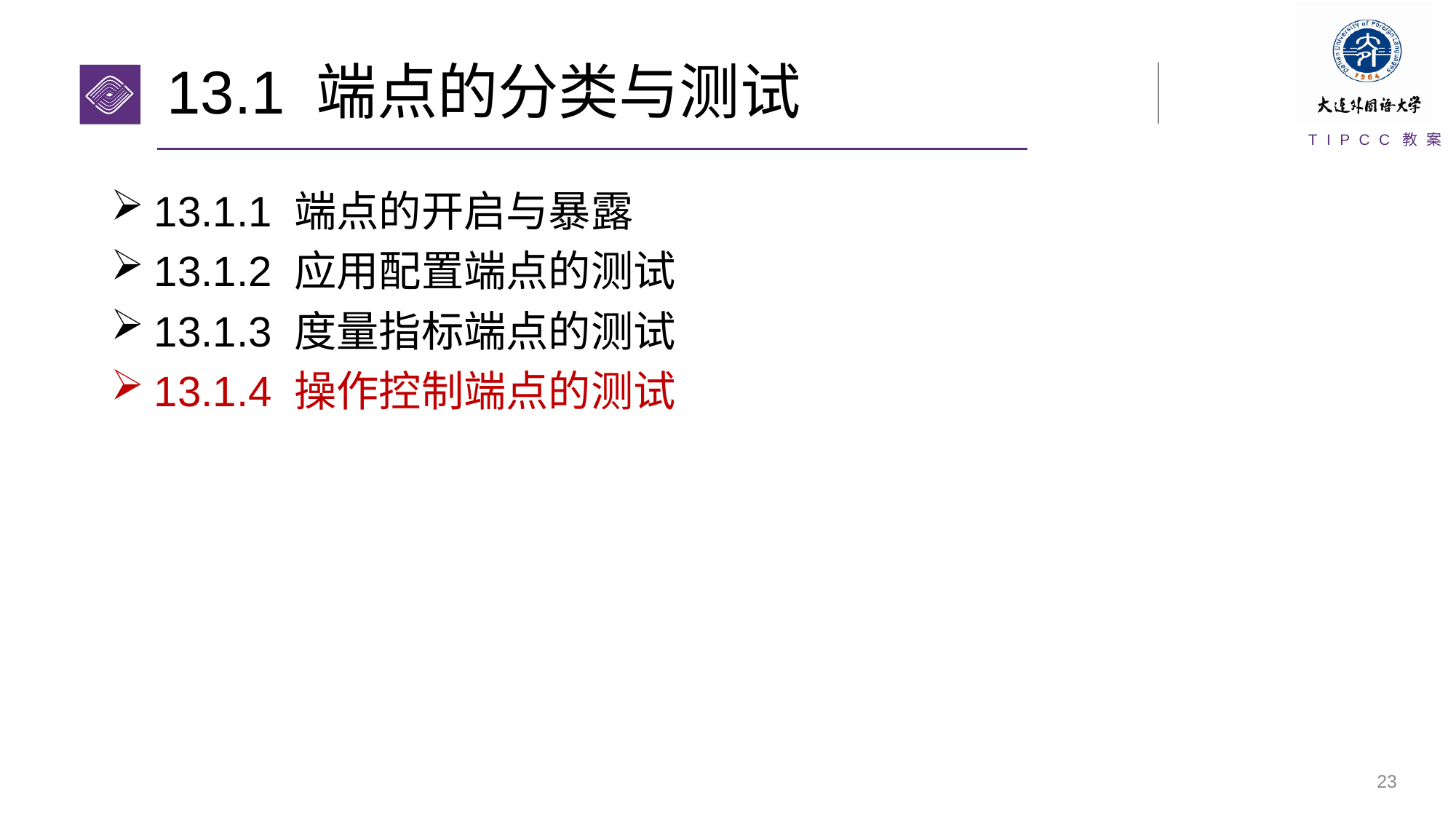

# 13.1 端点的分类与测试
13.1.1 端点的开启与暴露
13.1.2 应用配置端点的测试
13.1.3 度量指标端点的测试
13.1.4 操作控制端点的测试
23